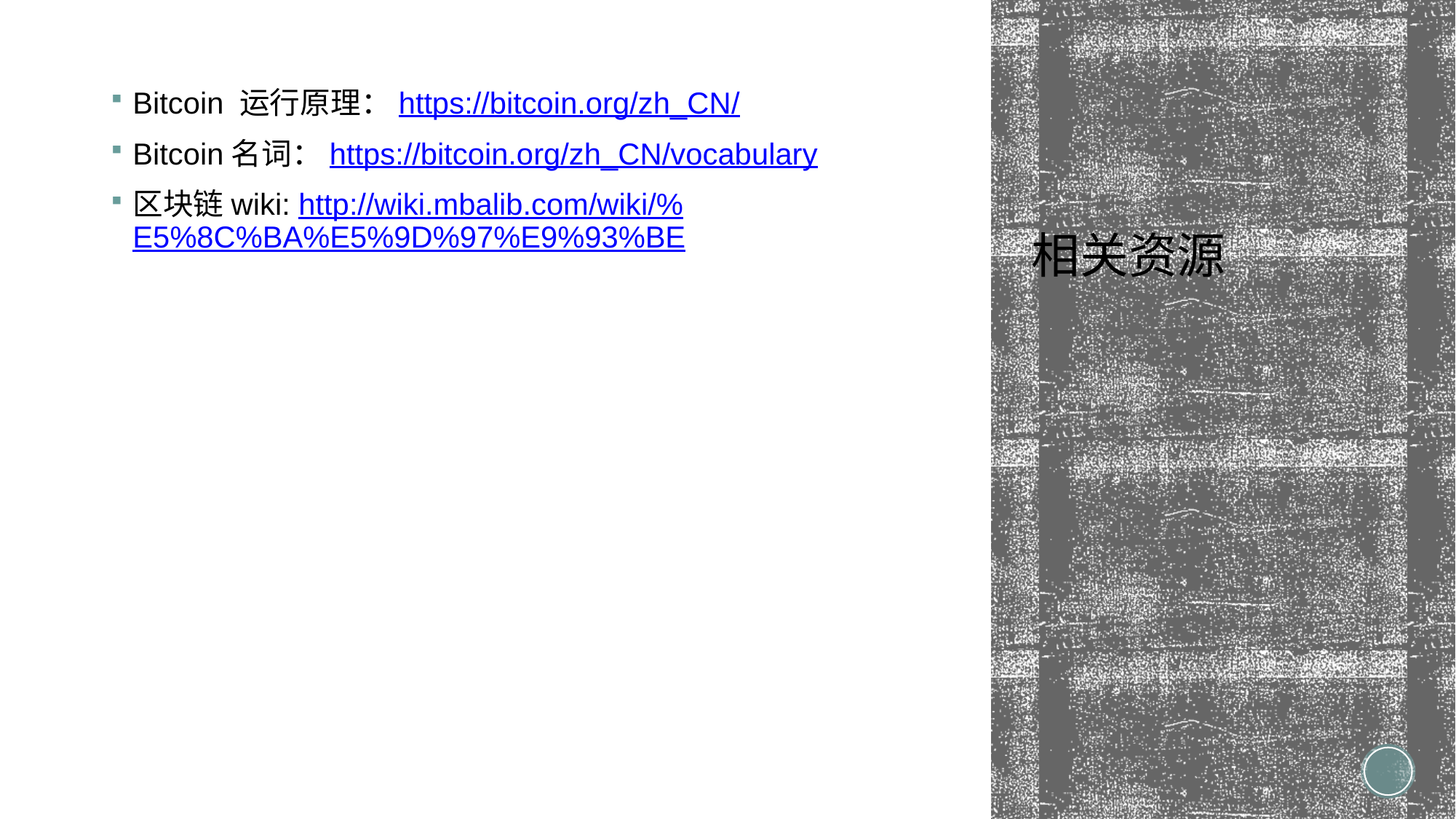

Bitcoin 运行原理：https://bitcoin.org/zh_CN/
Bitcoin名词：https://bitcoin.org/zh_CN/vocabulary
区块链wiki: http://wiki.mbalib.com/wiki/%E5%8C%BA%E5%9D%97%E9%93%BE

# 相关资源